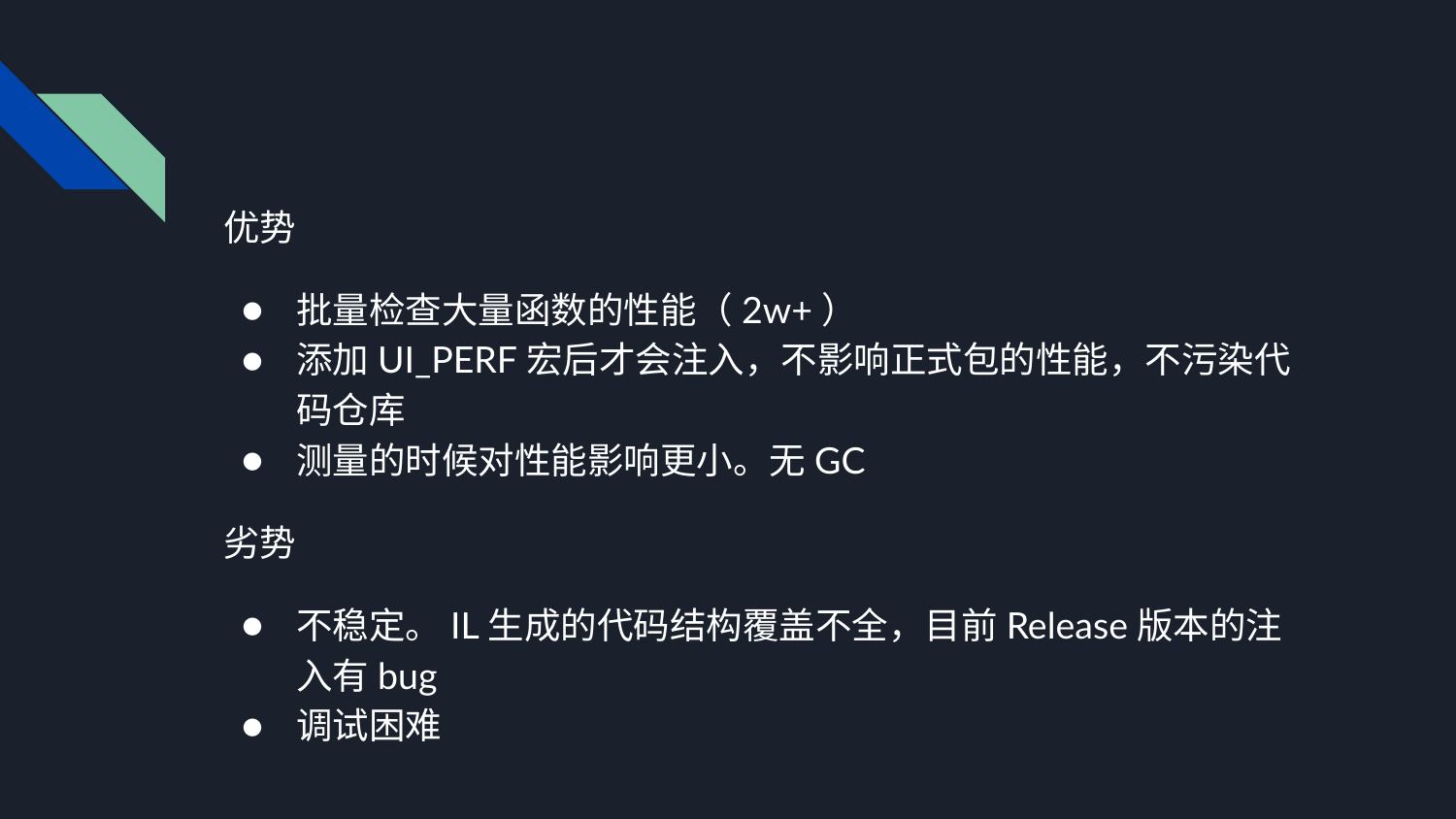

优势
批量检查大量函数的性能（2w+）
添加UI_PERF宏后才会注入，不影响正式包的性能，不污染代码仓库
测量的时候对性能影响更小。无GC
劣势
不稳定。IL生成的代码结构覆盖不全，目前Release版本的注入有bug
调试困难